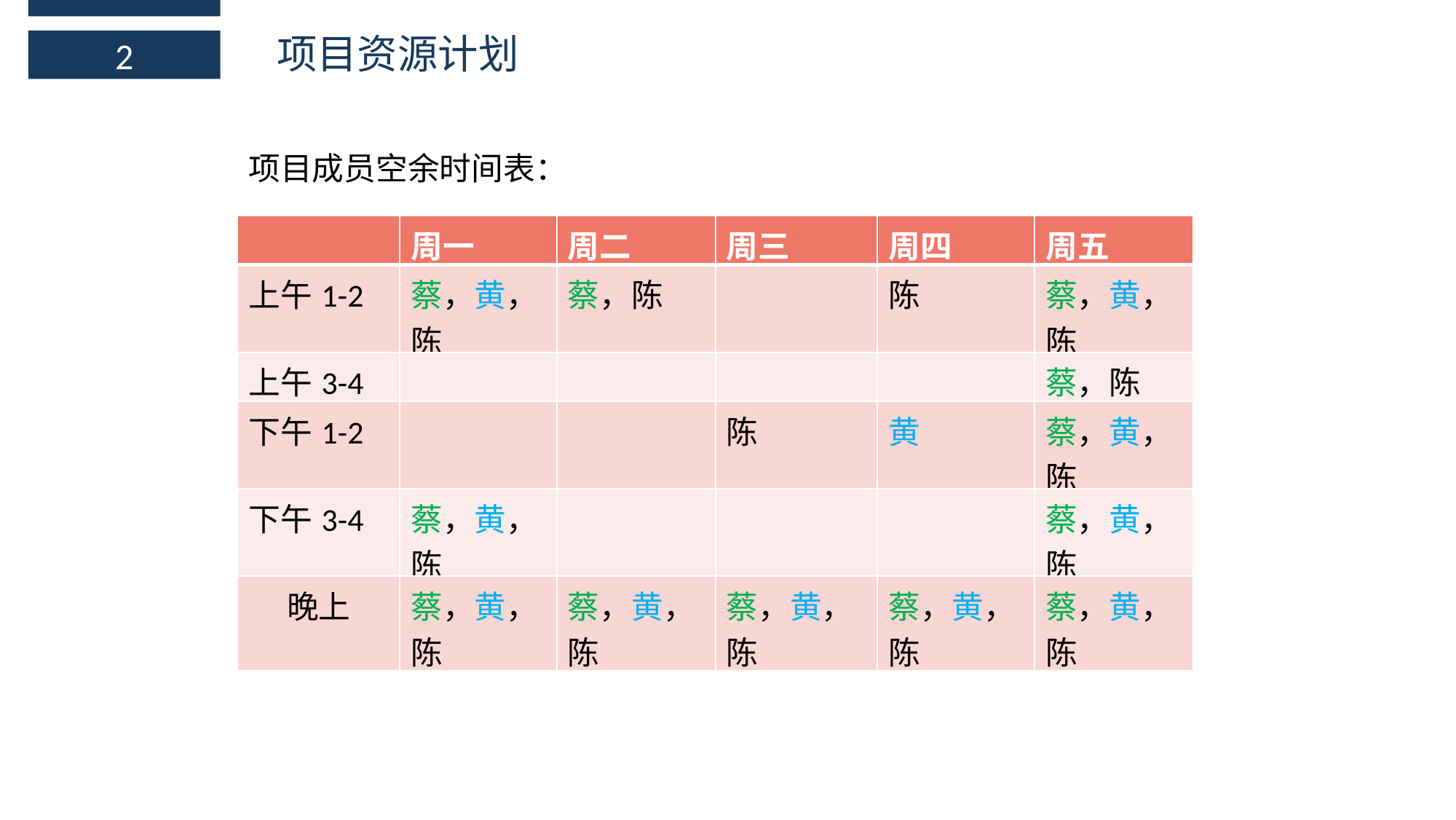

项目资源计划
2
项目成员空余时间表：
|  | 周一 | 周二 | 周三 | 周四 | 周五 |
| --- | --- | --- | --- | --- | --- |
| 上午1-2 | 蔡，黄，陈 | 蔡，陈 |  | 陈 | 蔡，黄，陈 |
| 上午3-4 |  |  |  |  | 蔡，陈 |
| 下午1-2 |  |  | 陈 | 黄 | 蔡，黄，陈 |
| 下午3-4 | 蔡，黄，陈 |  |  |  | 蔡，黄，陈 |
| 晚上 | 蔡，黄，陈 | 蔡，黄，陈 | 蔡，黄，陈 | 蔡，黄，陈 | 蔡，黄，陈 |